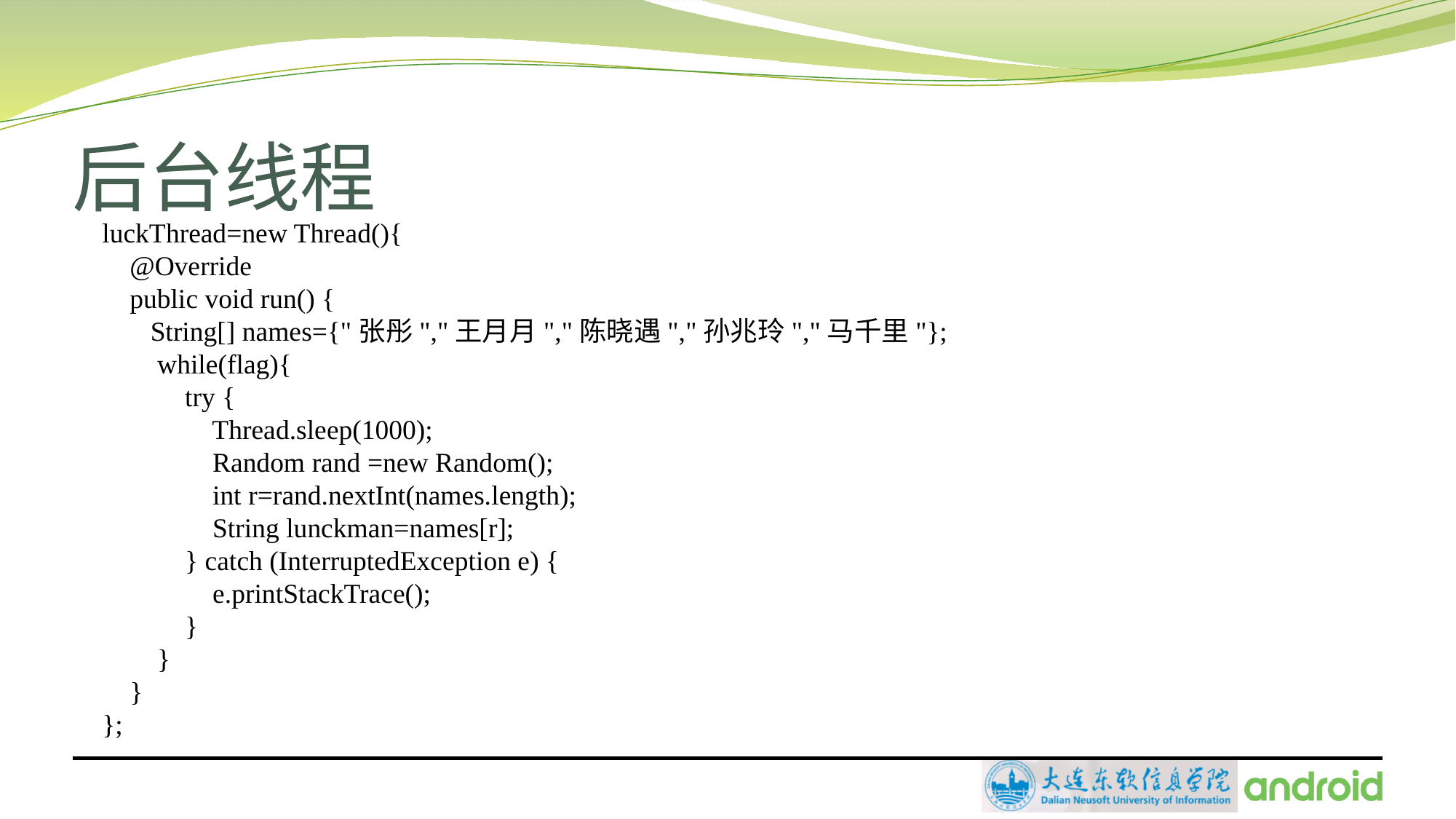

# 后台线程
luckThread=new Thread(){
    @Override
    public void run() {
       String[] names={"张彤","王月月","陈晓遇","孙兆玲","马千里"};
        while(flag){
            try {
                Thread.sleep(1000);
                Random rand =new Random();
                int r=rand.nextInt(names.length);
                String lunckman=names[r];
            } catch (InterruptedException e) {
                e.printStackTrace();
            }
        }
    }
};